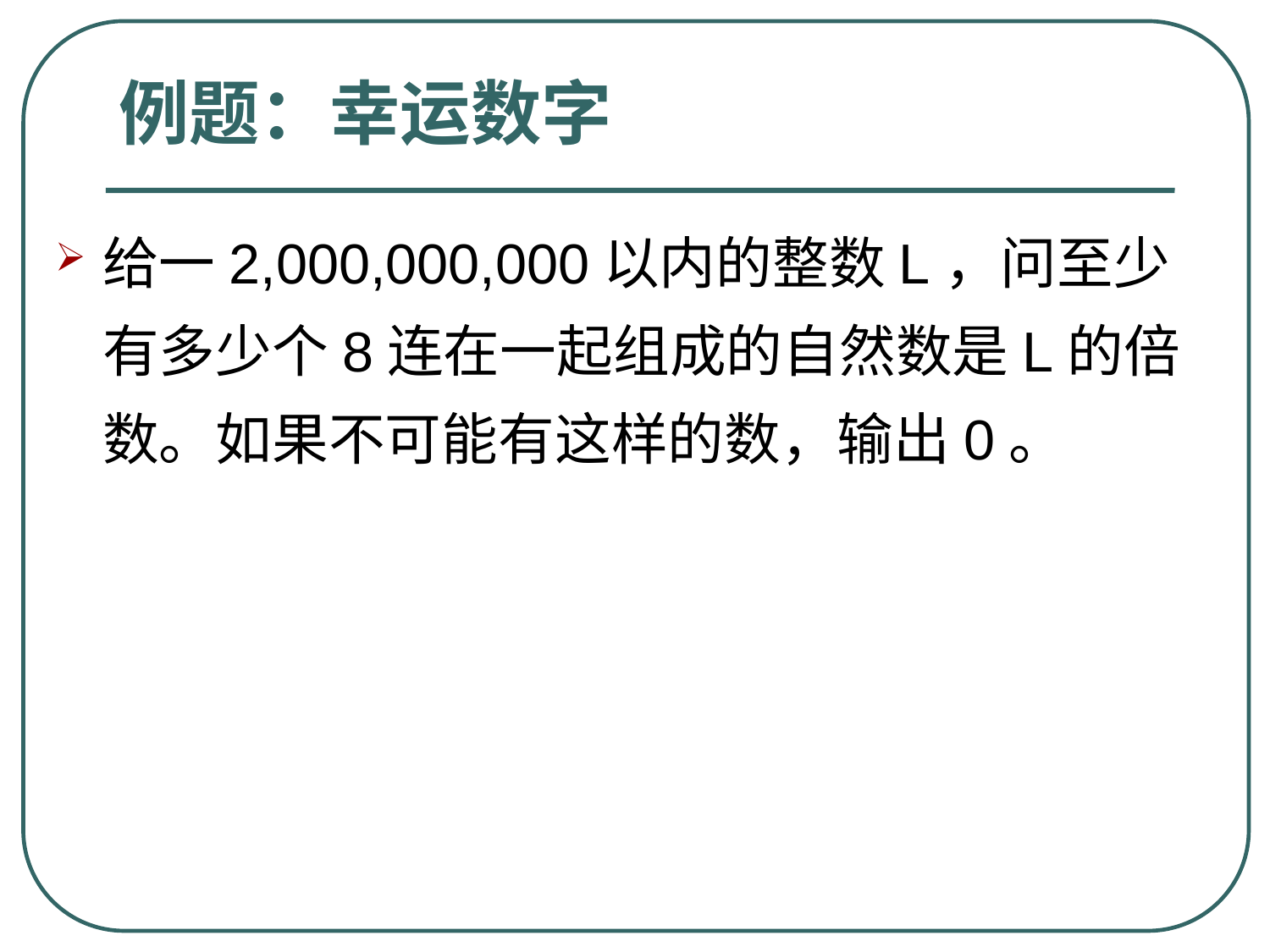

# 例题：幸运数字
给一2,000,000,000以内的整数L，问至少有多少个8连在一起组成的自然数是L的倍数。如果不可能有这样的数，输出0。